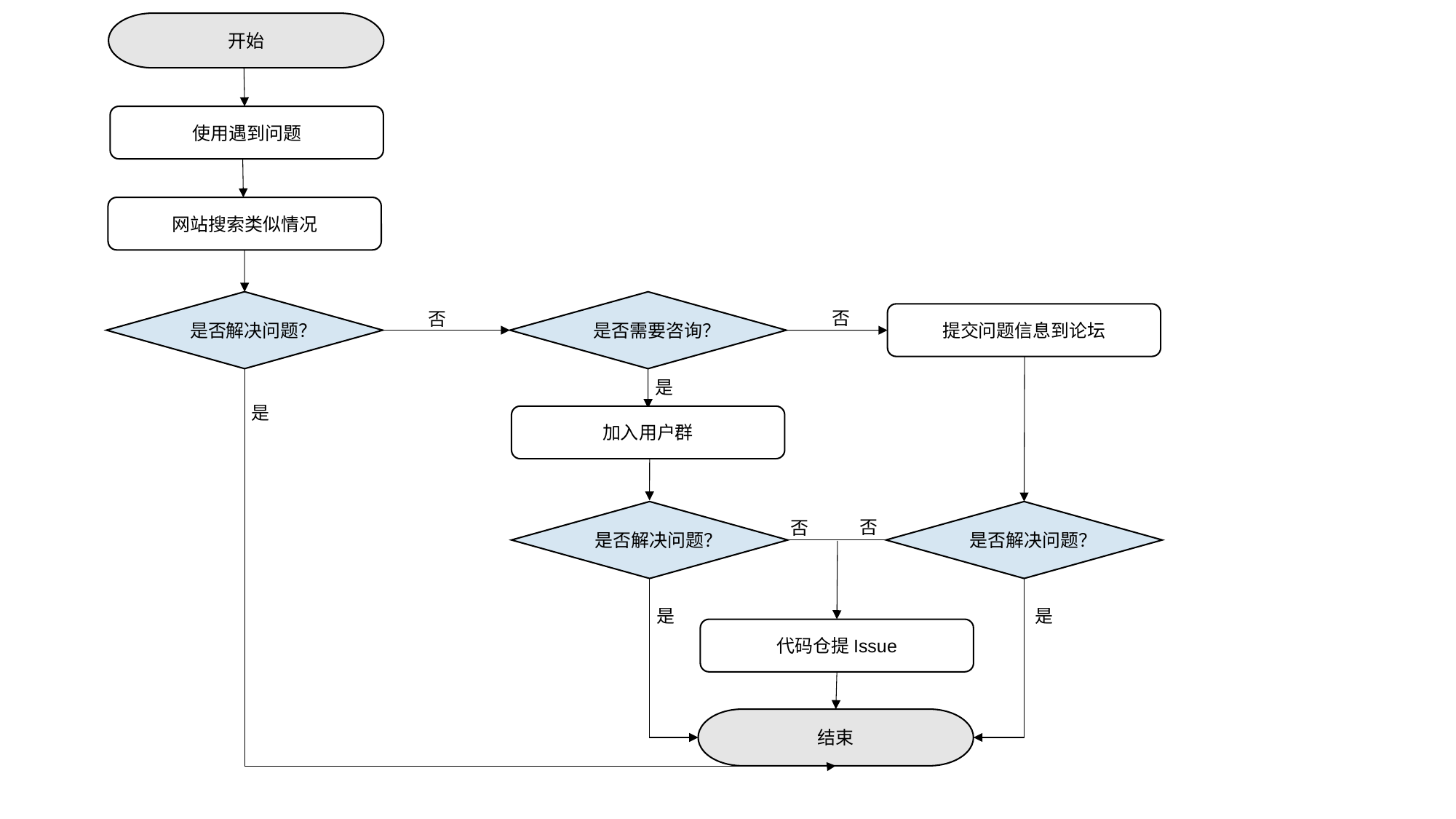

开始
使用遇到问题
网站搜索类似情况
是否解决问题？
是否需要咨询？
否
否
提交问题信息到论坛
是
是
加入用户群
是否解决问题？
是否解决问题？
否
否
是
是
代码仓提Issue
结束